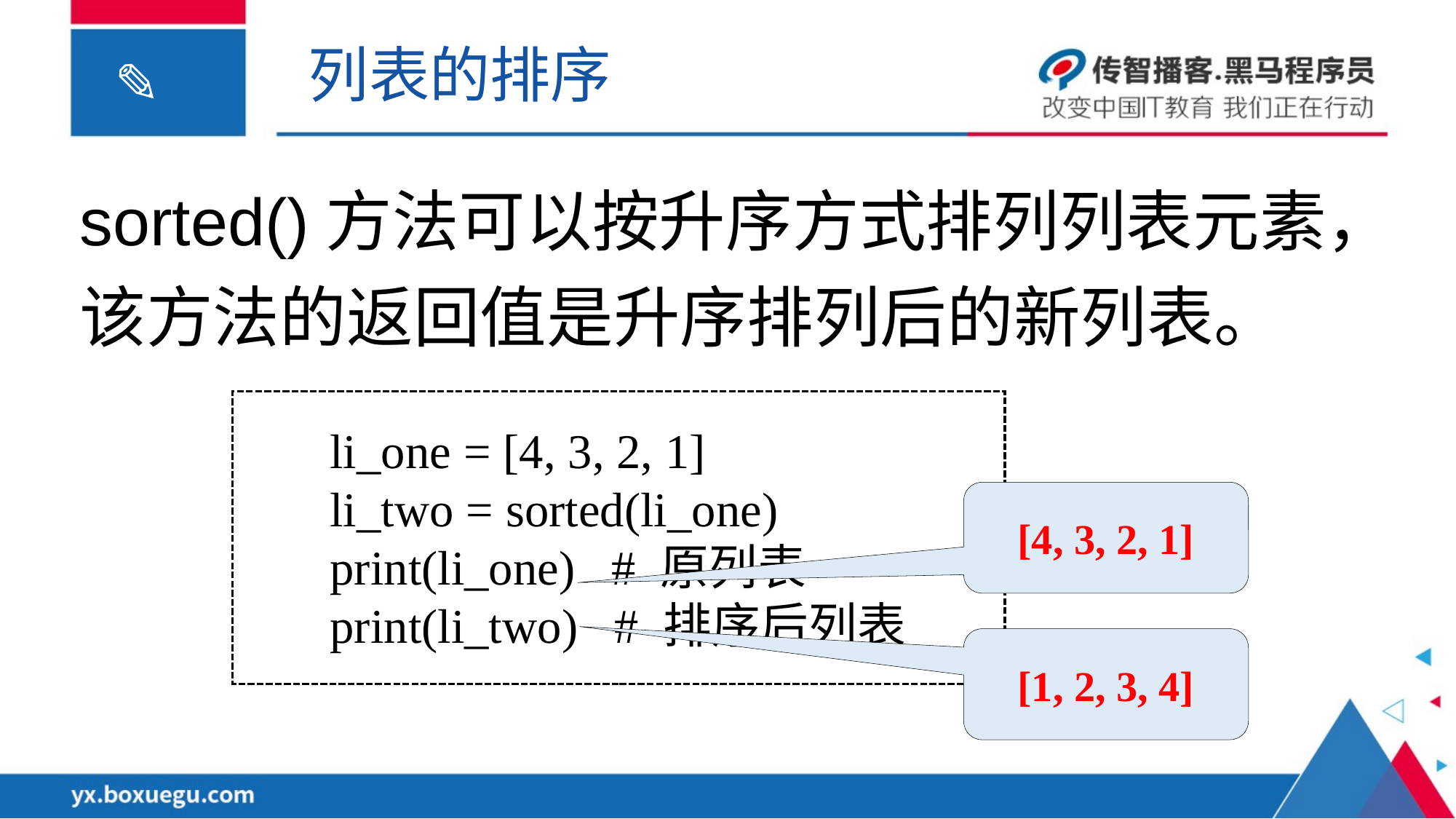

列表的排序
sorted()方法可以按升序方式排列列表元素，该方法的返回值是升序排列后的新列表。

li_one = [4, 3, 2, 1]
li_two = sorted(li_one)
print(li_one)   # 原列表
print(li_two)   # 排序后列表
[4, 3, 2, 1]
[1, 2, 3, 4]